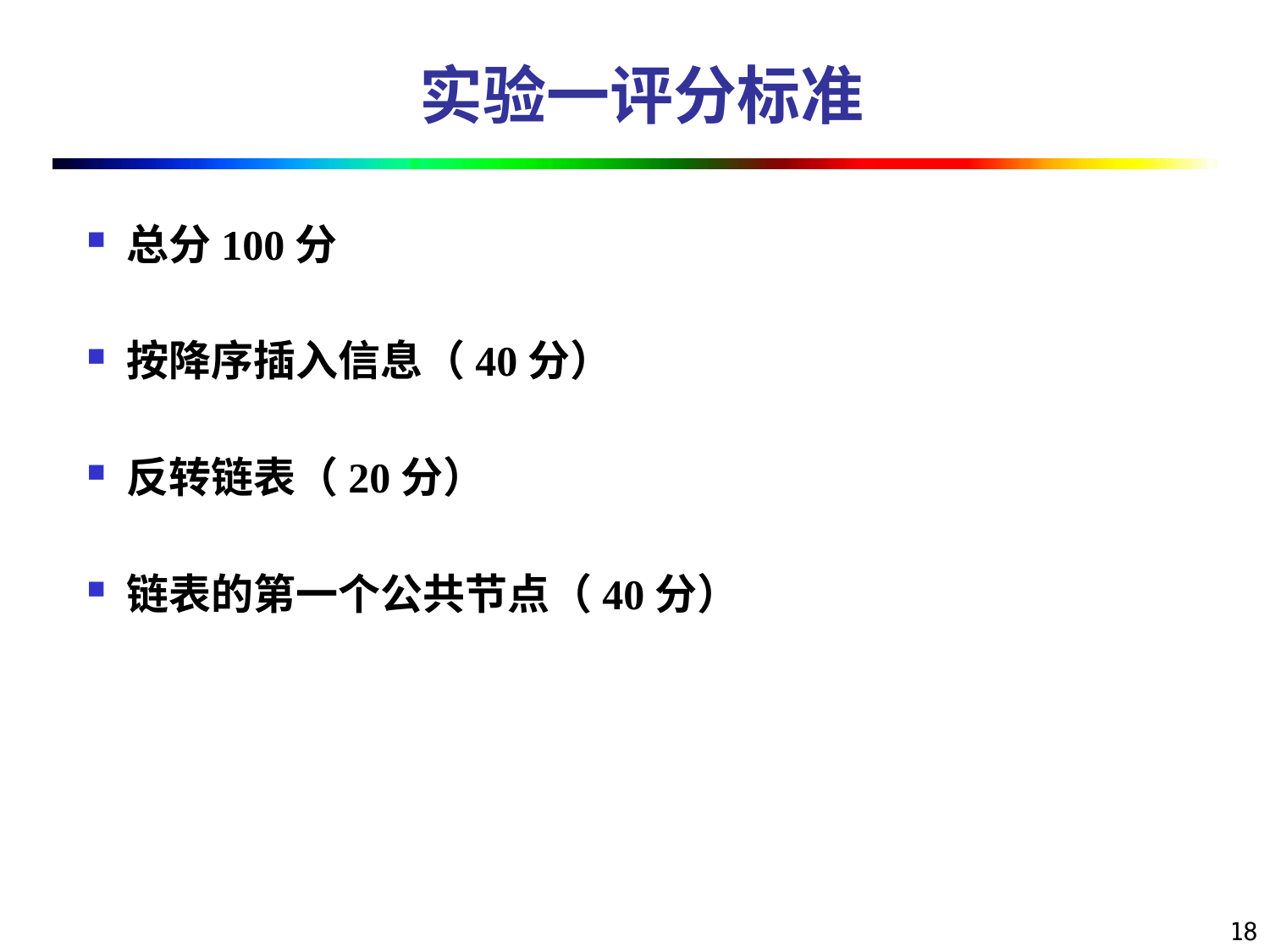

# 实验一评分标准
总分100分

按降序插入信息（40分）

反转链表（20分）

链表的第一个公共节点（40分）

18